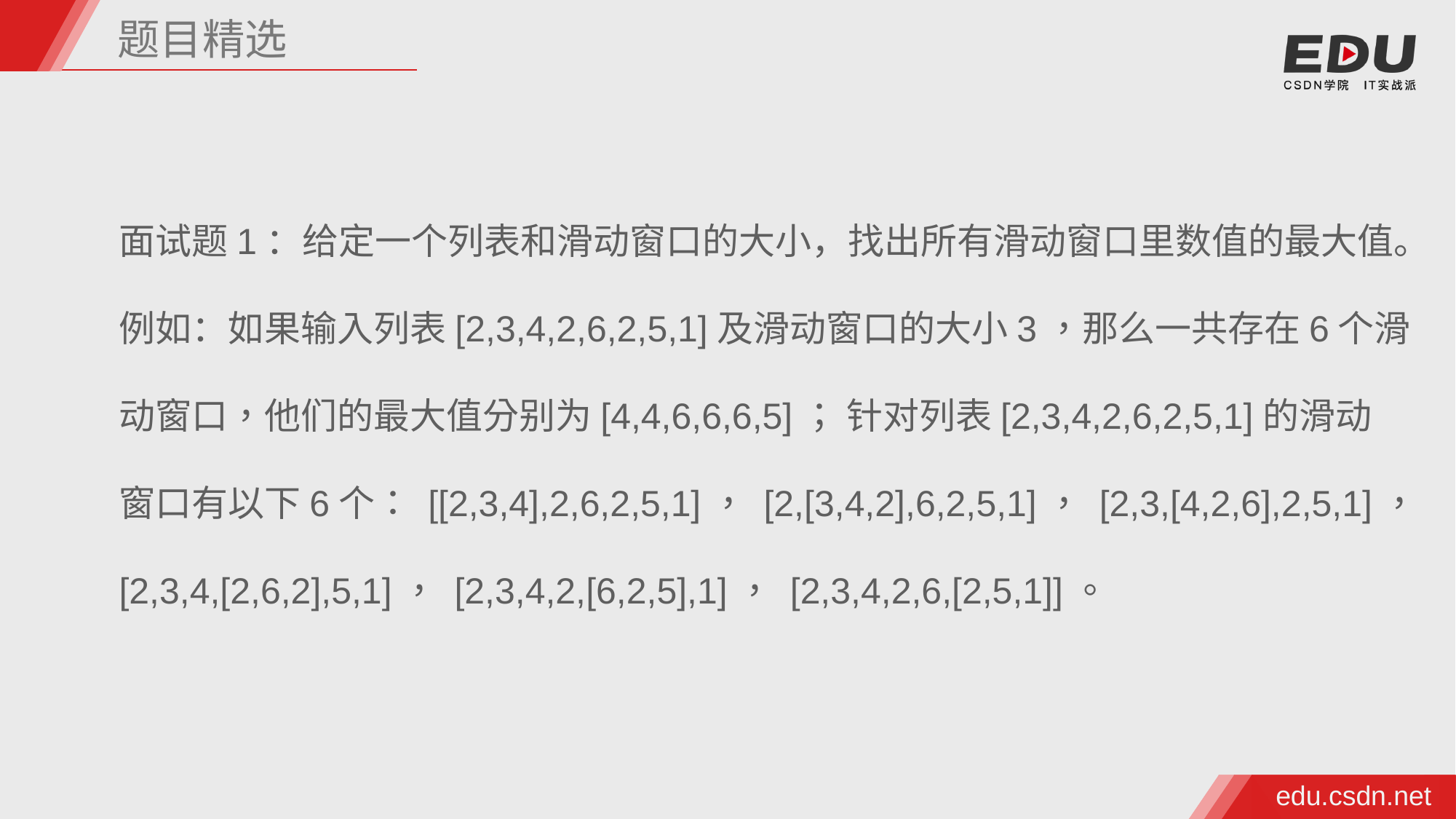

题目精选
面试题1：给定一个列表和滑动窗口的大小，找出所有滑动窗口里数值的最大值。
例如：如果输入列表[2,3,4,2,6,2,5,1]及滑动窗口的大小3，那么一共存在6个滑
动窗口，他们的最大值分别为[4,4,6,6,6,5]； 针对列表[2,3,4,2,6,2,5,1]的滑动
窗口有以下6个： [[2,3,4],2,6,2,5,1]， [2,[3,4,2],6,2,5,1]， [2,3,[4,2,6],2,5,1]，
[2,3,4,[2,6,2],5,1]， [2,3,4,2,[6,2,5],1]， [2,3,4,2,6,[2,5,1]]。
edu.csdn.net